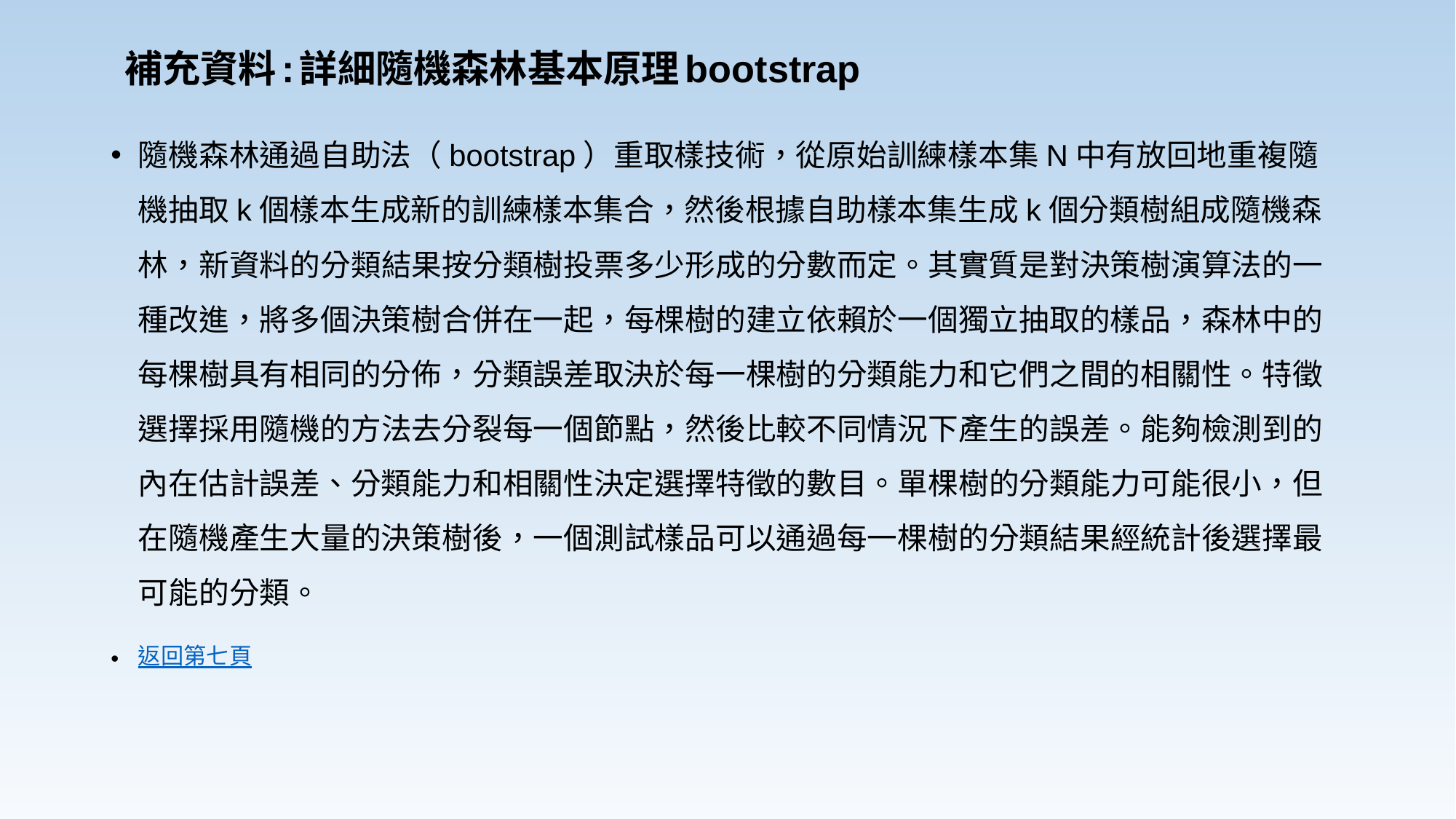

# 補充資料:詳細隨機森林基本原理bootstrap
隨機森林通過自助法（bootstrap）重取樣技術，從原始訓練樣本集N中有放回地重複隨機抽取k個樣本生成新的訓練樣本集合，然後根據自助樣本集生成k個分類樹組成隨機森林，新資料的分類結果按分類樹投票多少形成的分數而定。其實質是對決策樹演算法的一種改進，將多個決策樹合併在一起，每棵樹的建立依賴於一個獨立抽取的樣品，森林中的每棵樹具有相同的分佈，分類誤差取決於每一棵樹的分類能力和它們之間的相關性。特徵選擇採用隨機的方法去分裂每一個節點，然後比較不同情況下產生的誤差。能夠檢測到的內在估計誤差、分類能力和相關性決定選擇特徵的數目。單棵樹的分類能力可能很小，但在隨機產生大量的決策樹後，一個測試樣品可以通過每一棵樹的分類結果經統計後選擇最可能的分類。
返回第七頁